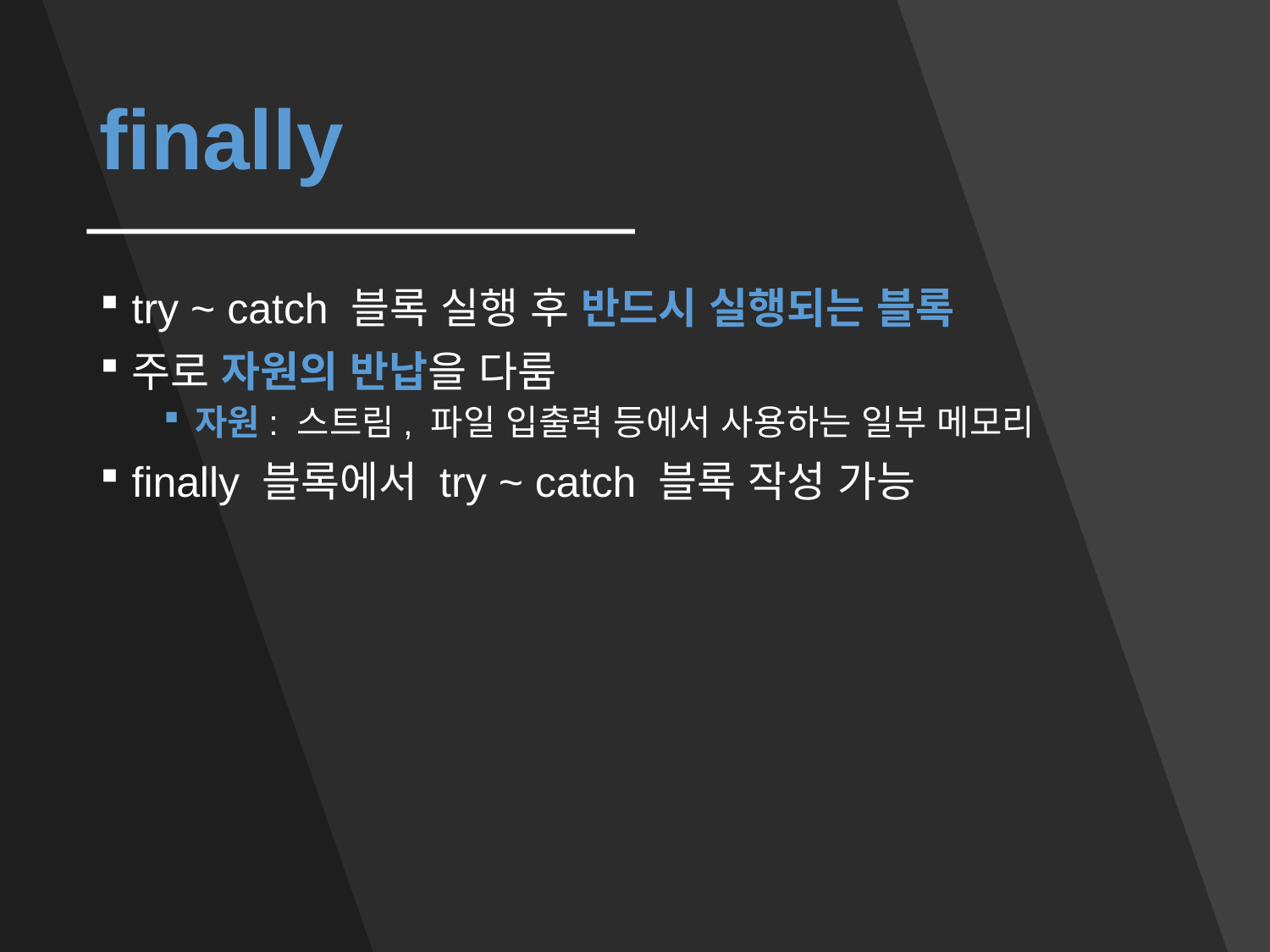

# finally

try ~ catch 블록 실행 후 반드시 실행되는 블록
주로 자원의 반납을 다룸
자원: 스트림, 파일 입출력 등에서 사용하는 일부 메모리
finally 블록에서 try ~ catch 블록 작성 가능